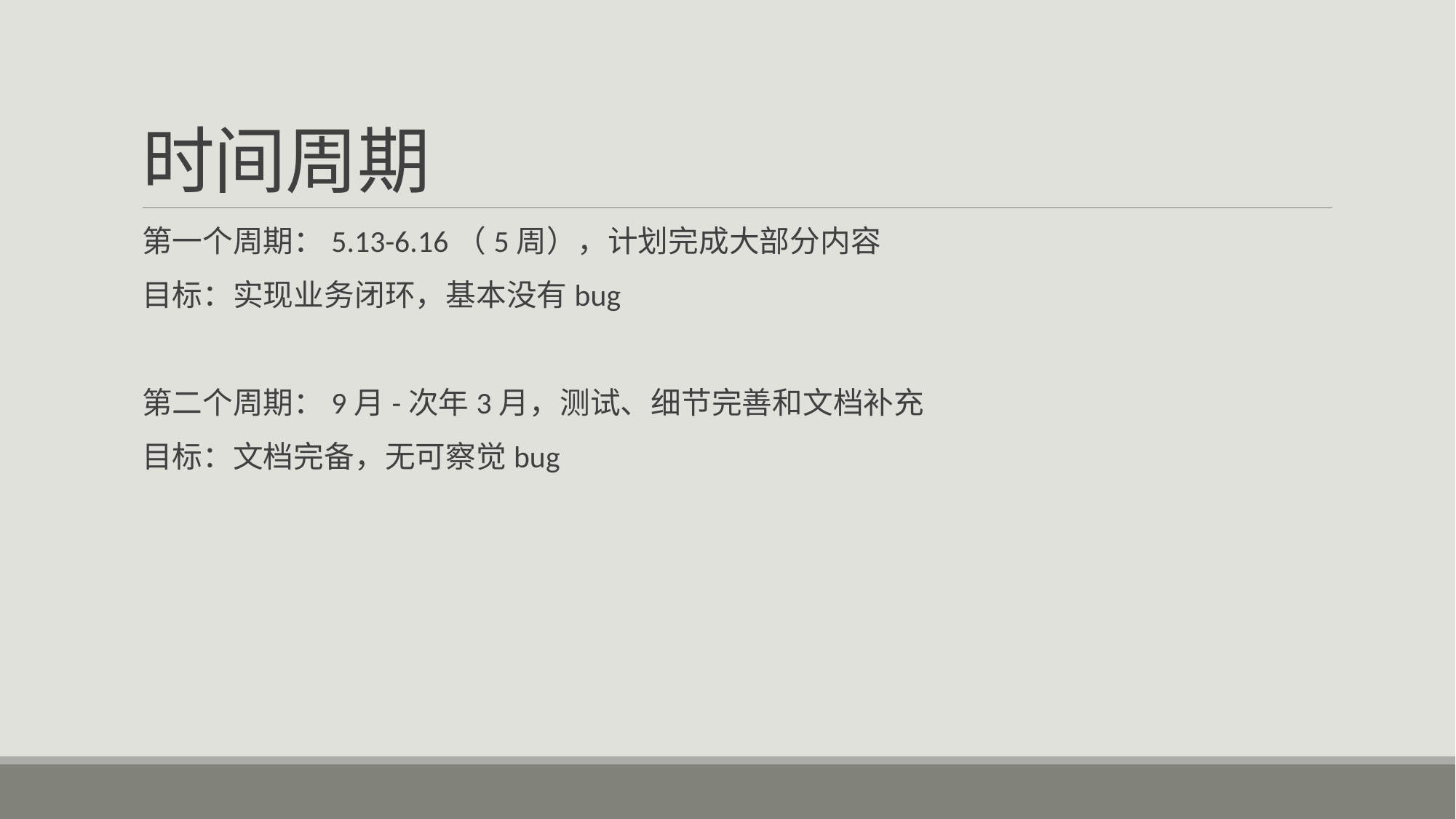

# 时间周期
第一个周期：5.13-6.16（5周），计划完成大部分内容
目标：实现业务闭环，基本没有bug

第二个周期：9月-次年3月，测试、细节完善和文档补充
目标：文档完备，无可察觉bug